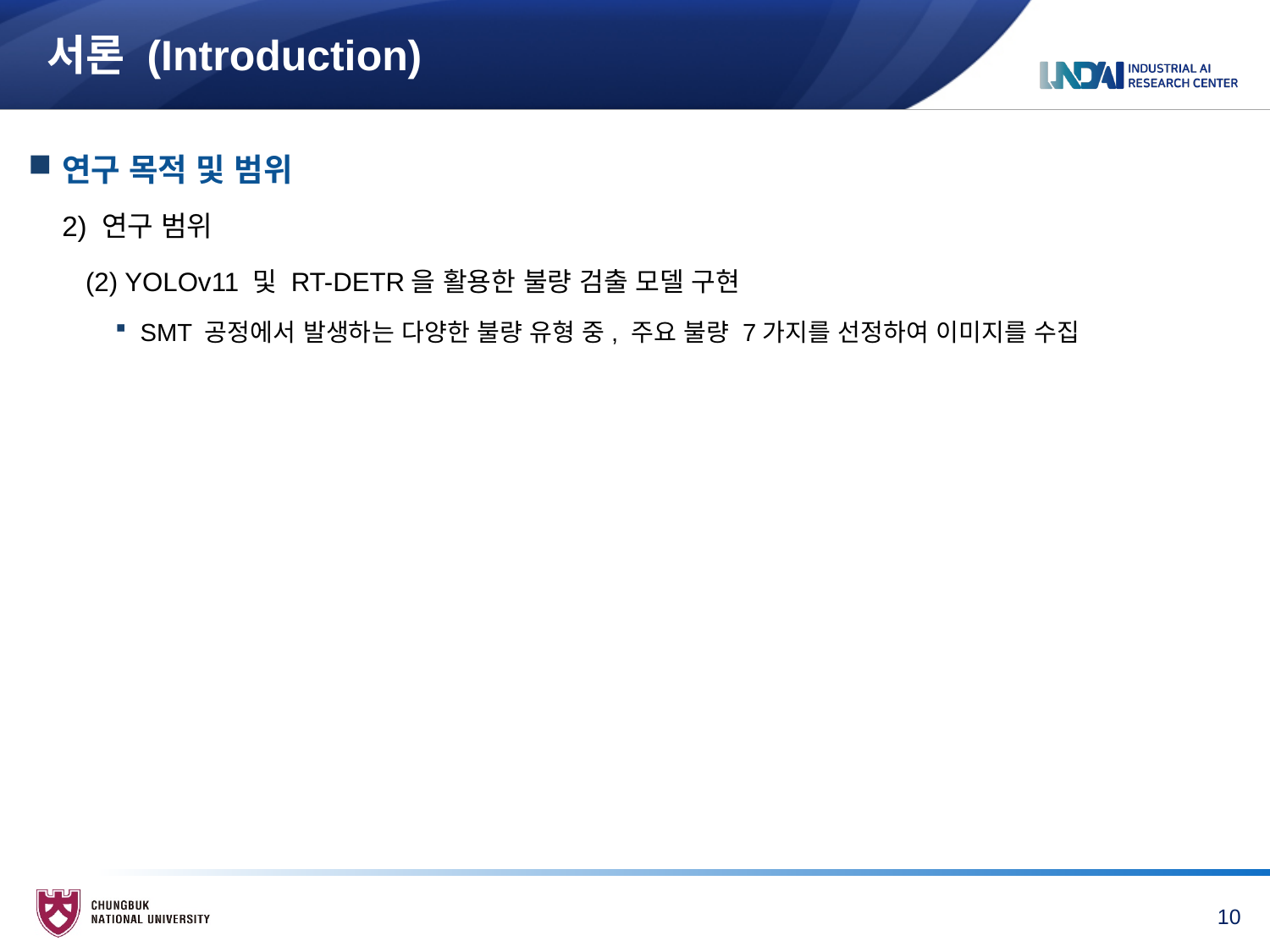

# 서론 (Introduction)
연구 목적 및 범위
2) 연구 범위
   (2) YOLOv11 및 RT-DETR을 활용한 불량 검출 모델 구현
SMT 공정에서 발생하는 다양한 불량 유형 중, 주요 불량 7가지를 선정하여 이미지를 수집